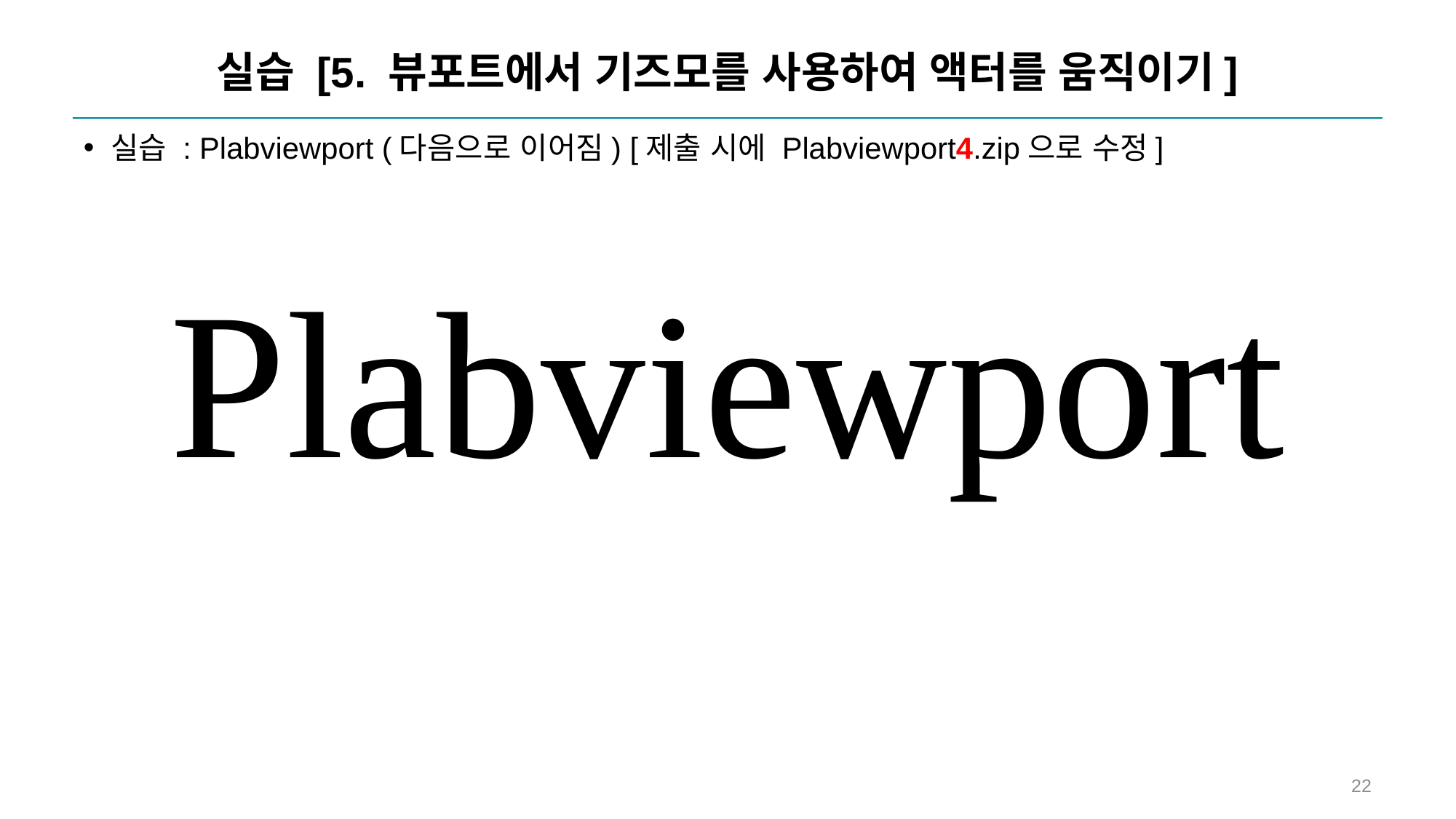

# 실습 [5. 뷰포트에서 기즈모를 사용하여 액터를 움직이기]
실습 : Plabviewport (다음으로 이어짐) [제출 시에 Plabviewport4.zip으로 수정]

Plabviewport
22